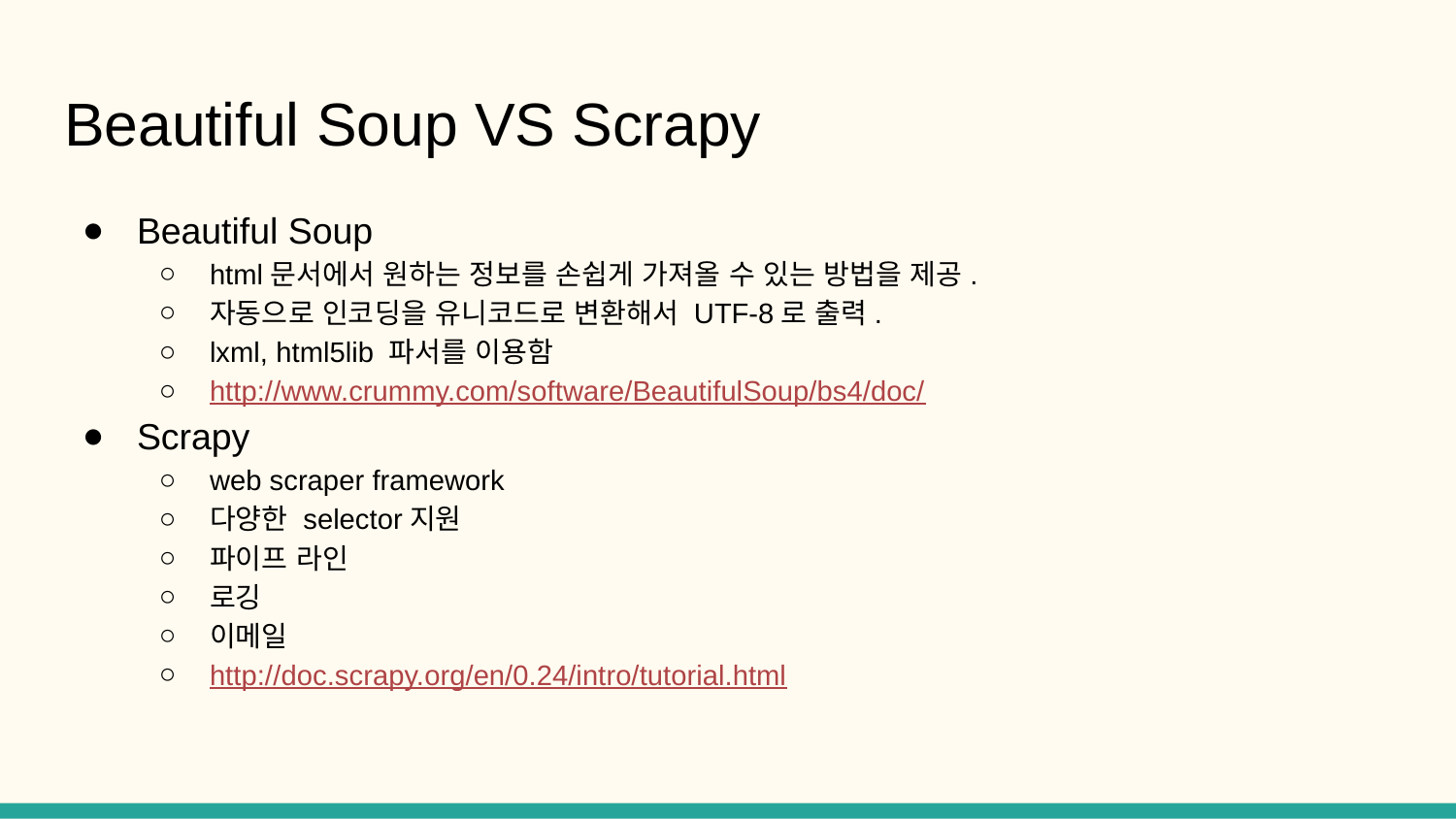

# Beautiful Soup VS Scrapy
Beautiful Soup
html문서에서 원하는 정보를 손쉽게 가져올 수 있는 방법을 제공.
자동으로 인코딩을 유니코드로 변환해서 UTF-8로 출력.
lxml, html5lib 파서를 이용함
http://www.crummy.com/software/BeautifulSoup/bs4/doc/
Scrapy
web scraper framework
다양한 selector지원
파이프 라인
로깅
이메일
http://doc.scrapy.org/en/0.24/intro/tutorial.html